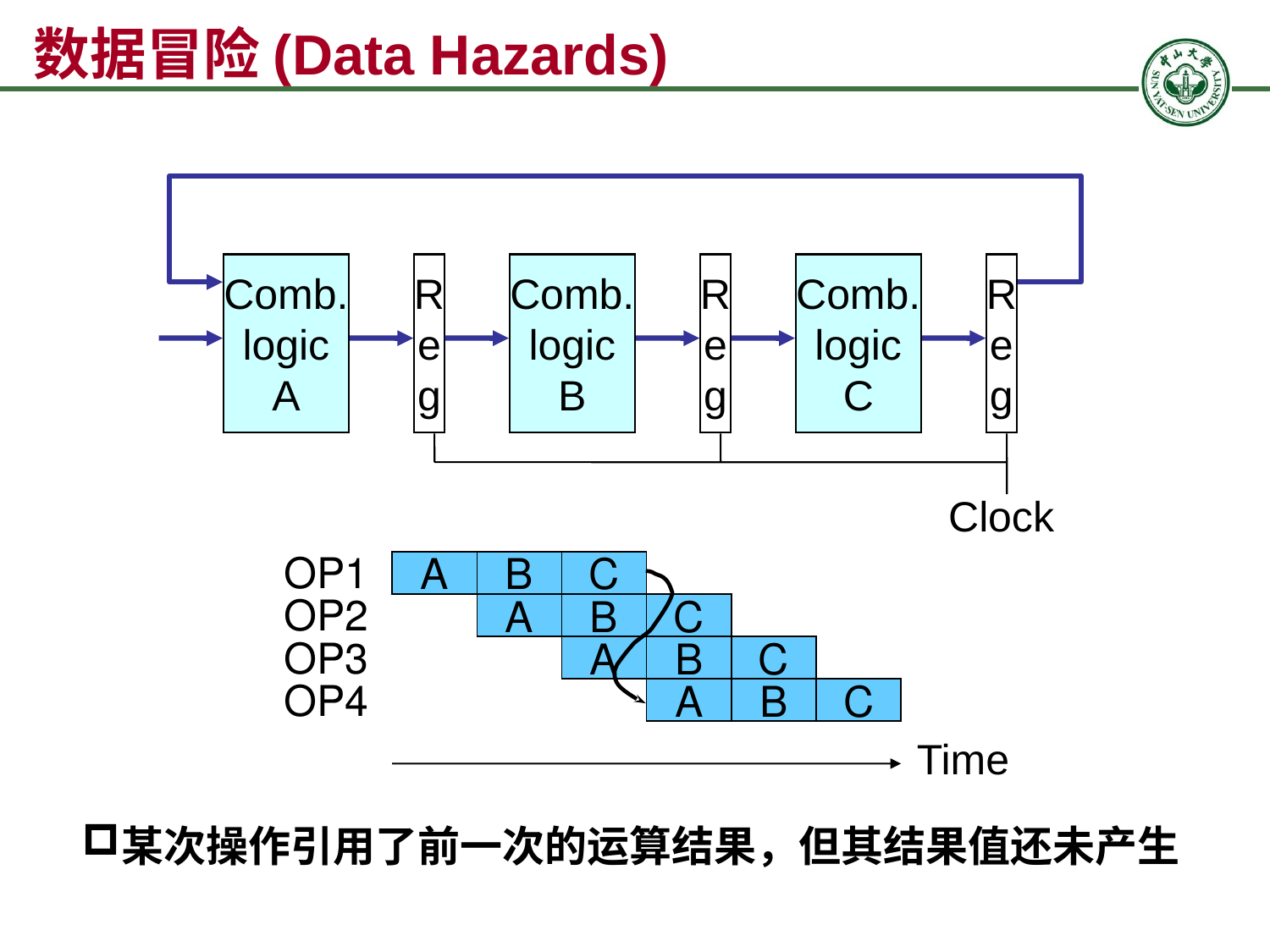

# 数据冒险(Data Hazards)

Comb.
logic
A
R
e
g
Comb.
logic
B
R
e
g
Comb.
logic
C
R
e
g

Clock
OP1
A
B
C

OP2
A
B
C
OP3
A
B
C
OP4
A
B
C
Time

某次操作引用了前一次的运算结果，但其结果值还未产生